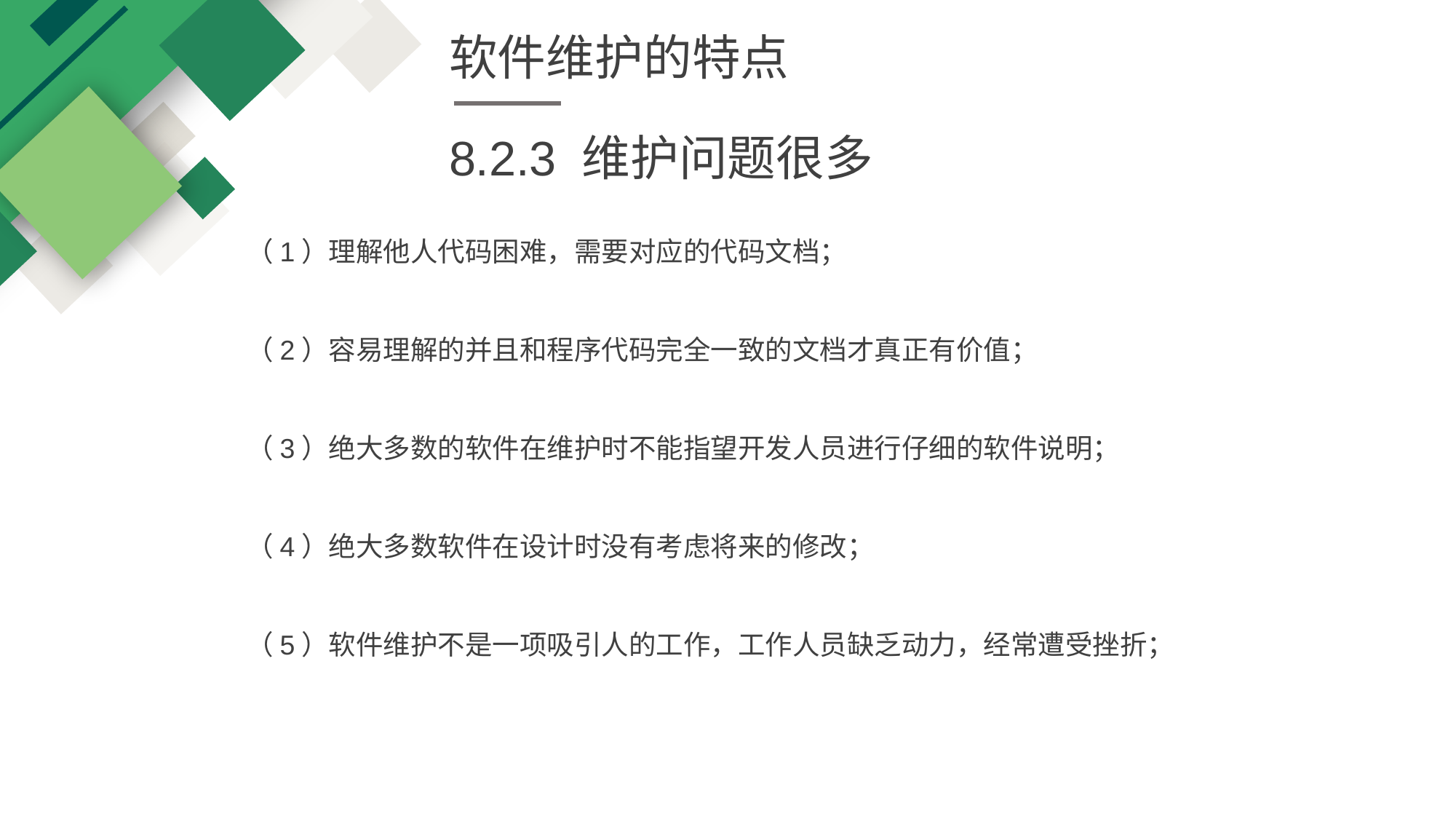

软件维护的特点
8.2.3 维护问题很多
（1）理解他人代码困难，需要对应的代码文档；

（2）容易理解的并且和程序代码完全一致的文档才真正有价值；

（3）绝大多数的软件在维护时不能指望开发人员进行仔细的软件说明；

（4）绝大多数软件在设计时没有考虑将来的修改；

（5）软件维护不是一项吸引人的工作，工作人员缺乏动力，经常遭受挫折；